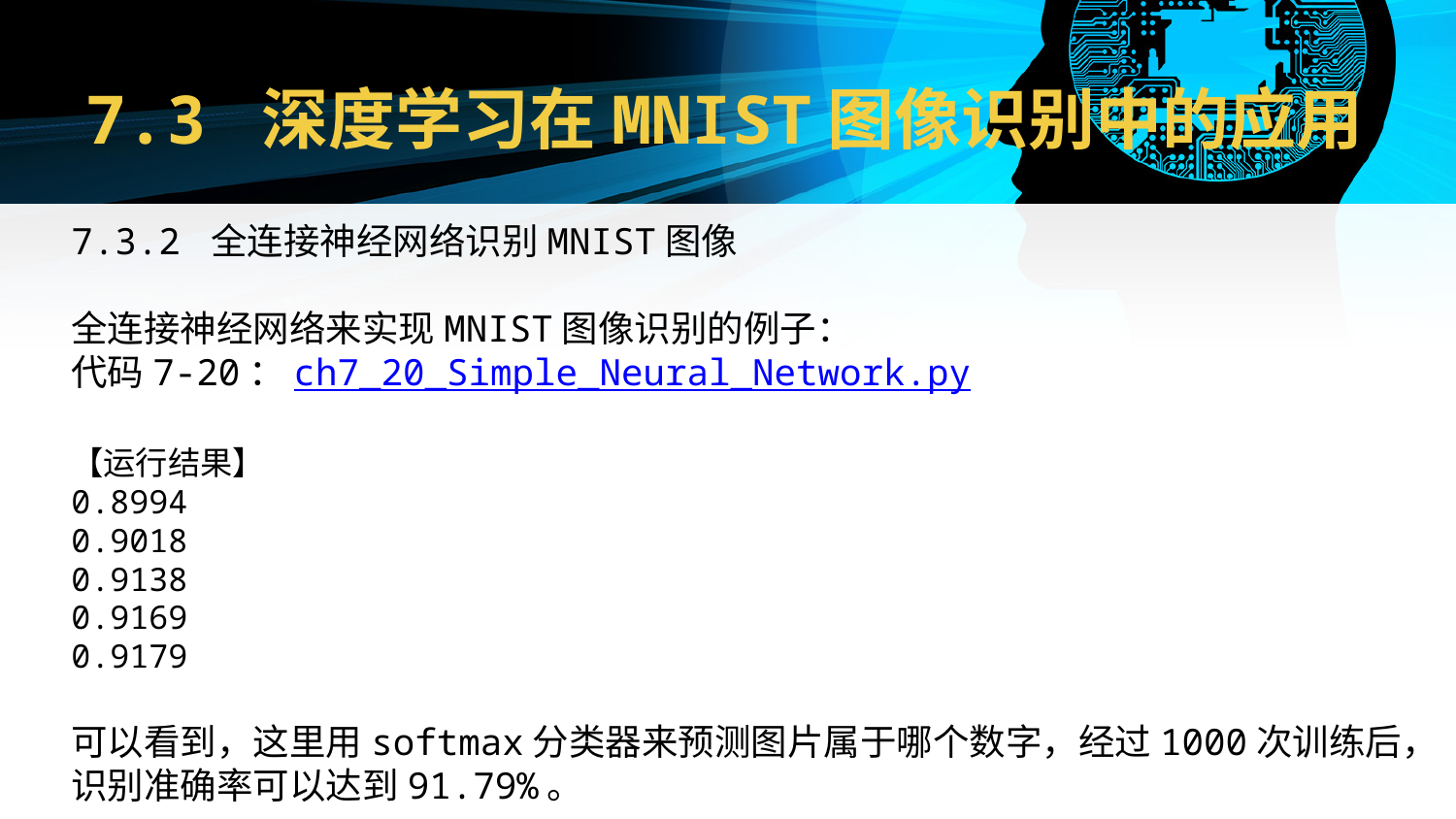

# 7.3 深度学习在MNIST图像识别中的应用
7.3.2 全连接神经网络识别MNIST图像

全连接神经网络来实现MNIST图像识别的例子：
代码7-20：ch7_20_Simple_Neural_Network.py

【运行结果】
0.8994
0.9018
0.9138
0.9169
0.9179

可以看到，这里用softmax分类器来预测图片属于哪个数字，经过1000次训练后，识别准确率可以达到91.79%。